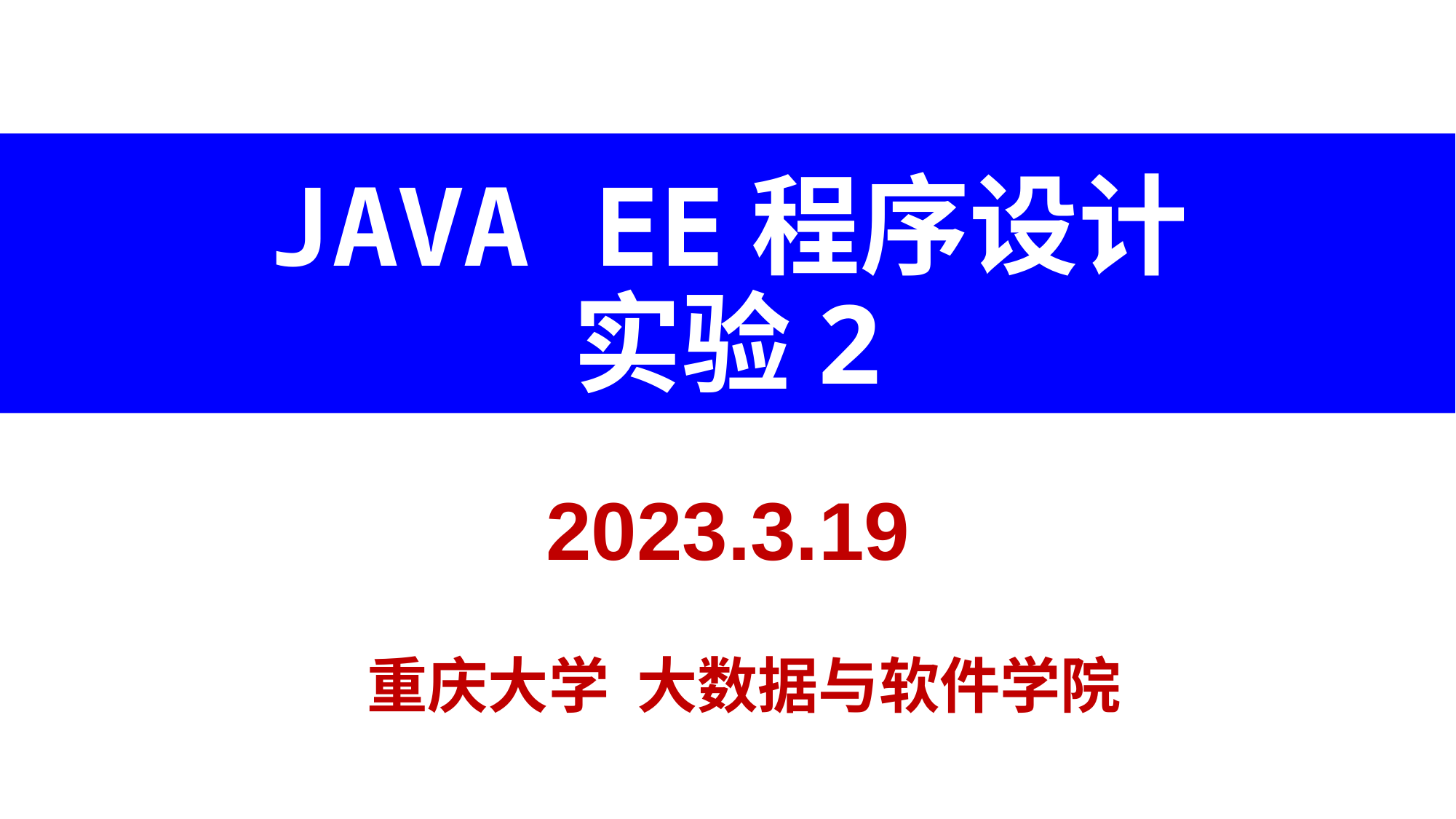

# JAVA EE程序设计 实验2
2023.3.19

重庆大学  大数据与软件学院